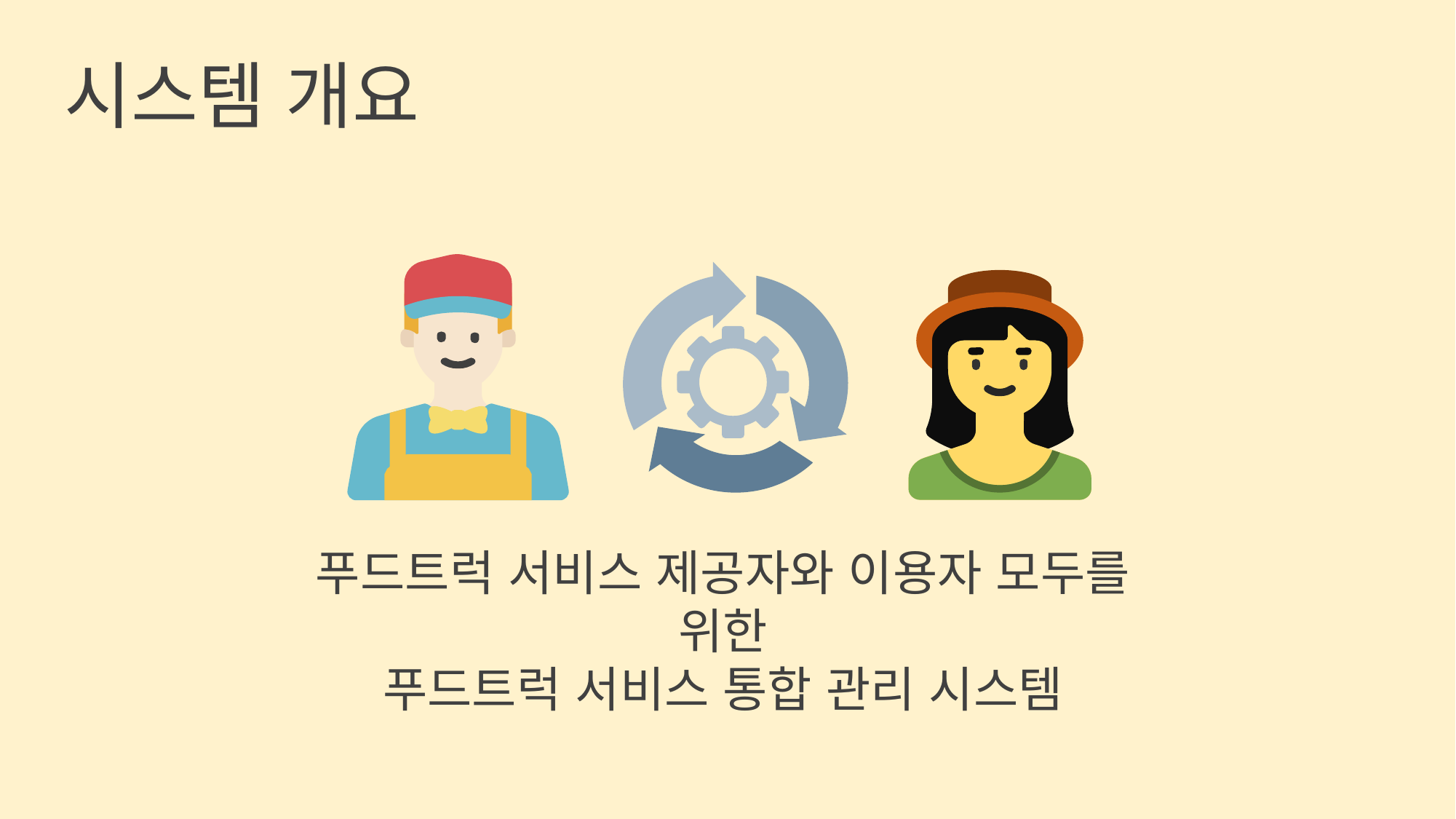

시스템 개요

푸드트럭 서비스 제공자와 이용자 모두를 위한
푸드트럭 서비스 통합 관리 시스템